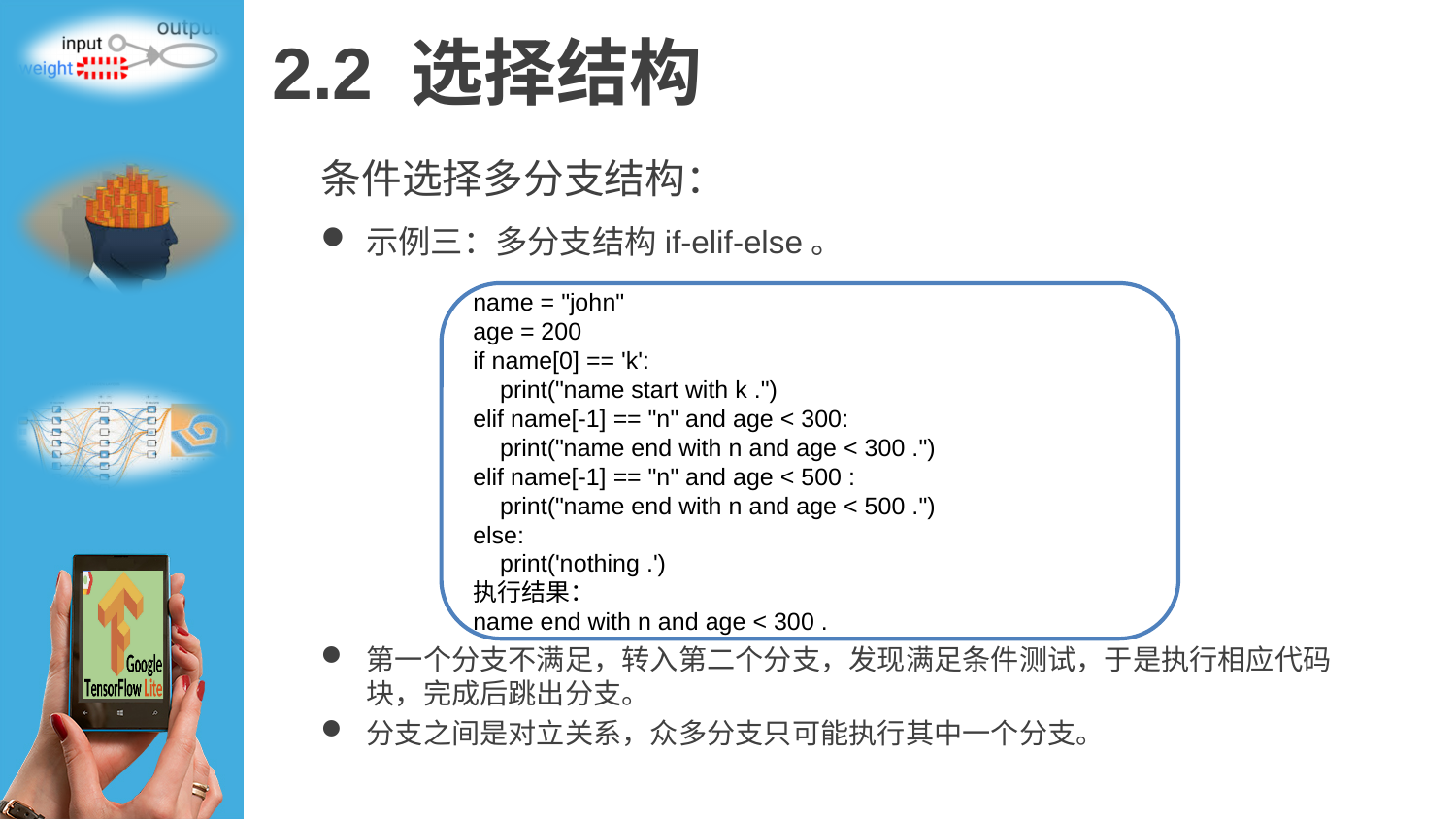

# 2.2 选择结构
条件选择多分支结构：
示例三：多分支结构if-elif-else。

第一个分支不满足，转入第二个分支，发现满足条件测试，于是执行相应代码块，完成后跳出分支。
分支之间是对立关系，众多分支只可能执行其中一个分支。

name = "john"
age = 200
if name[0] == 'k':
    print("name start with k .")
elif name[-1] == "n" and age < 300:
    print("name end with n and age < 300 .")
elif name[-1] == "n" and age < 500 :
    print("name end with n and age < 500 .")
else:
    print('nothing .')
执行结果：
name end with n and age < 300 .